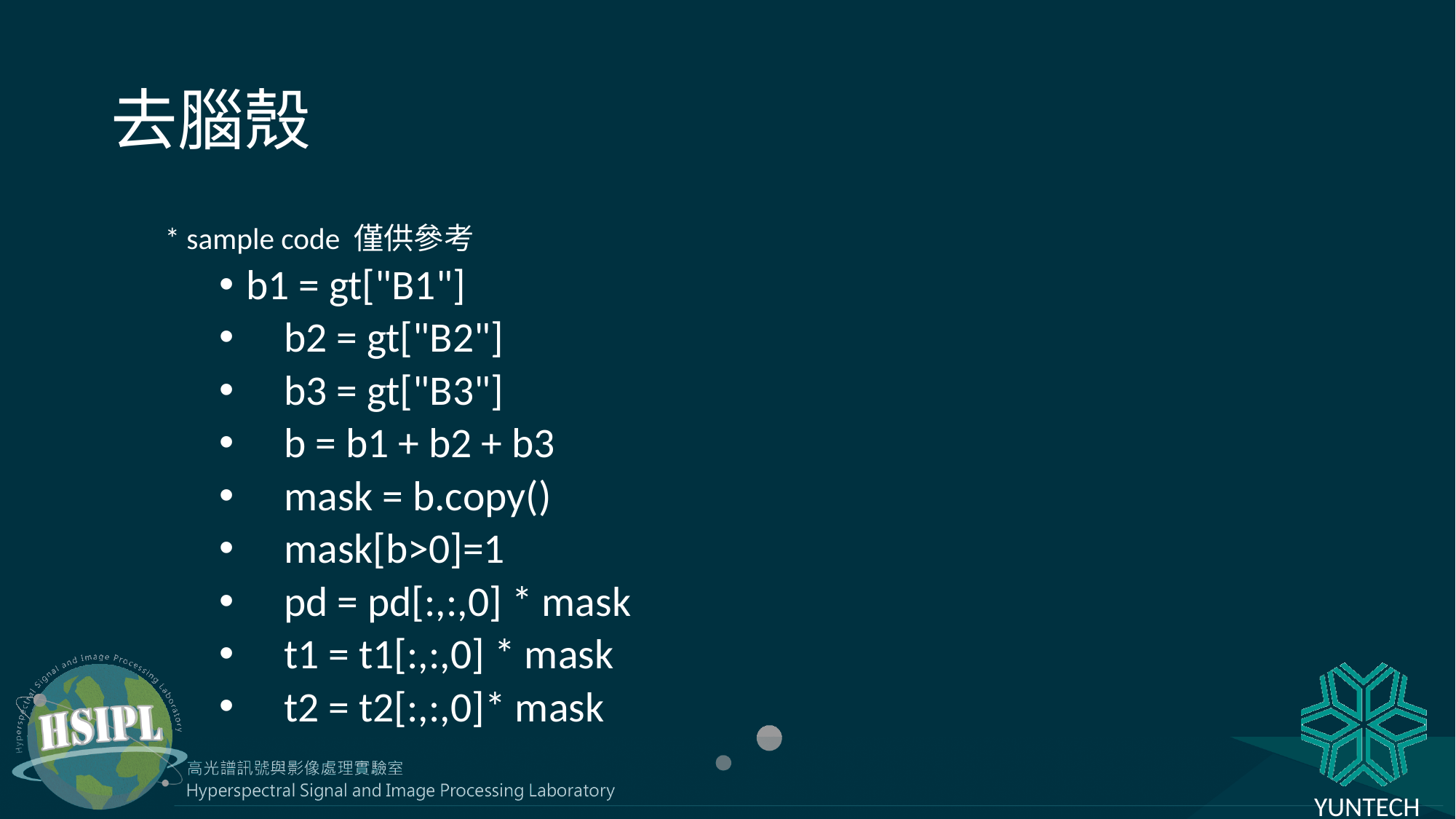

# 去腦殼
* sample code 僅供參考
b1 = gt["B1"]
    b2 = gt["B2"]
    b3 = gt["B3"]
    b = b1 + b2 + b3
    mask = b.copy()
    mask[b>0]=1
    pd = pd[:,:,0] * mask
    t1 = t1[:,:,0] * mask
    t2 = t2[:,:,0]* mask